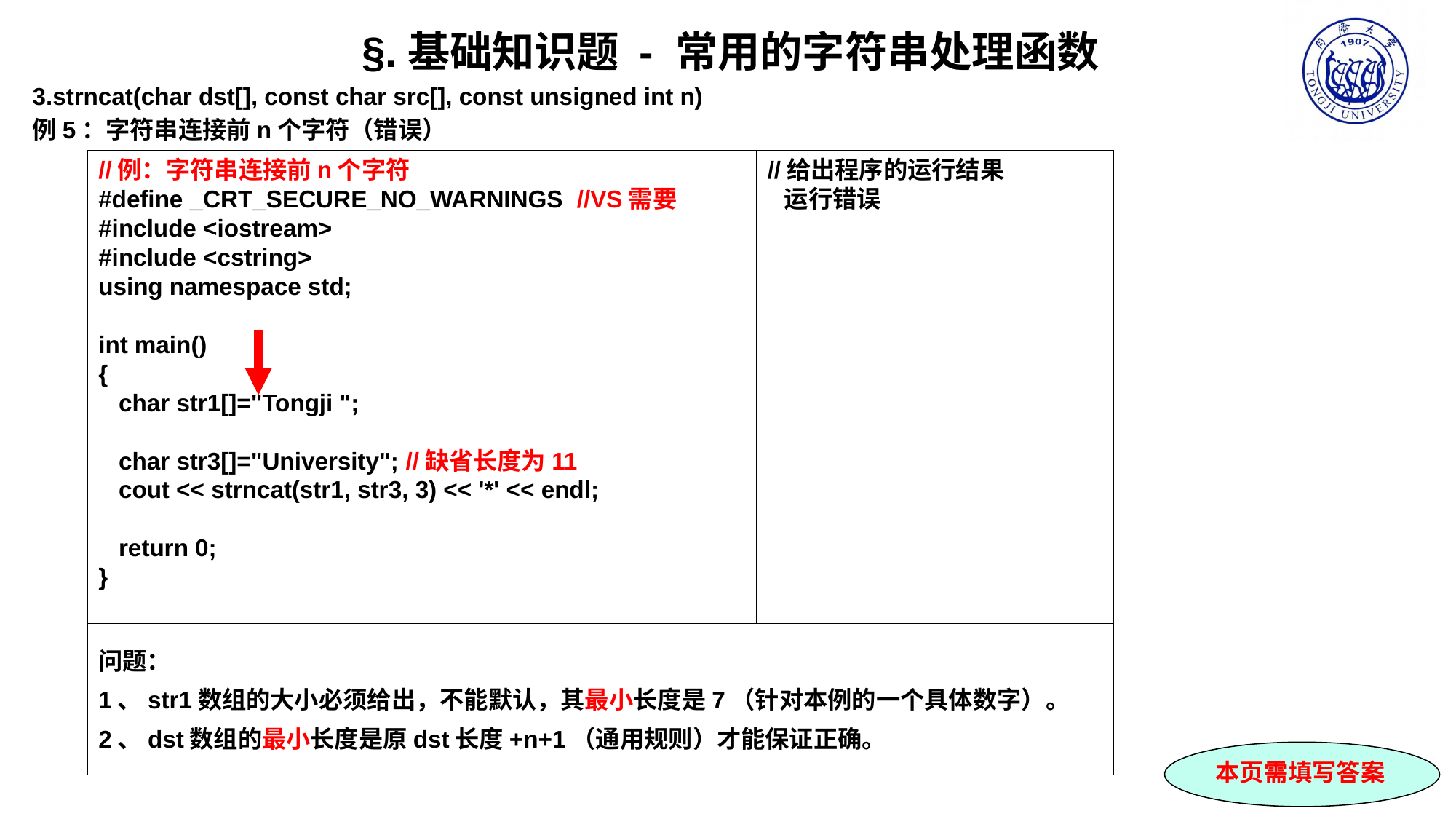

§.基础知识题 - 常用的字符串处理函数
3.strncat(char dst[], const char src[], const unsigned int n)
例5：字符串连接前n个字符（错误）
//例：字符串连接前n个字符
#define _CRT_SECURE_NO_WARNINGS  //VS需要
#include <iostream>
#include <cstring>
using namespace std;

int main()
{
   char str1[]="Tongji ";

   char str3[]="University"; //缺省长度为11
   cout << strncat(str1, str3, 3) << '*' << endl;

   return 0;
}

//给出程序的运行结果
  运行错误

问题：
1、str1数组的大小必须给出，不能默认，其最小长度是7（针对本例的一个具体数字）。
2、dst数组的最小长度是原dst长度+n+1（通用规则）才能保证正确。
本页需填写答案